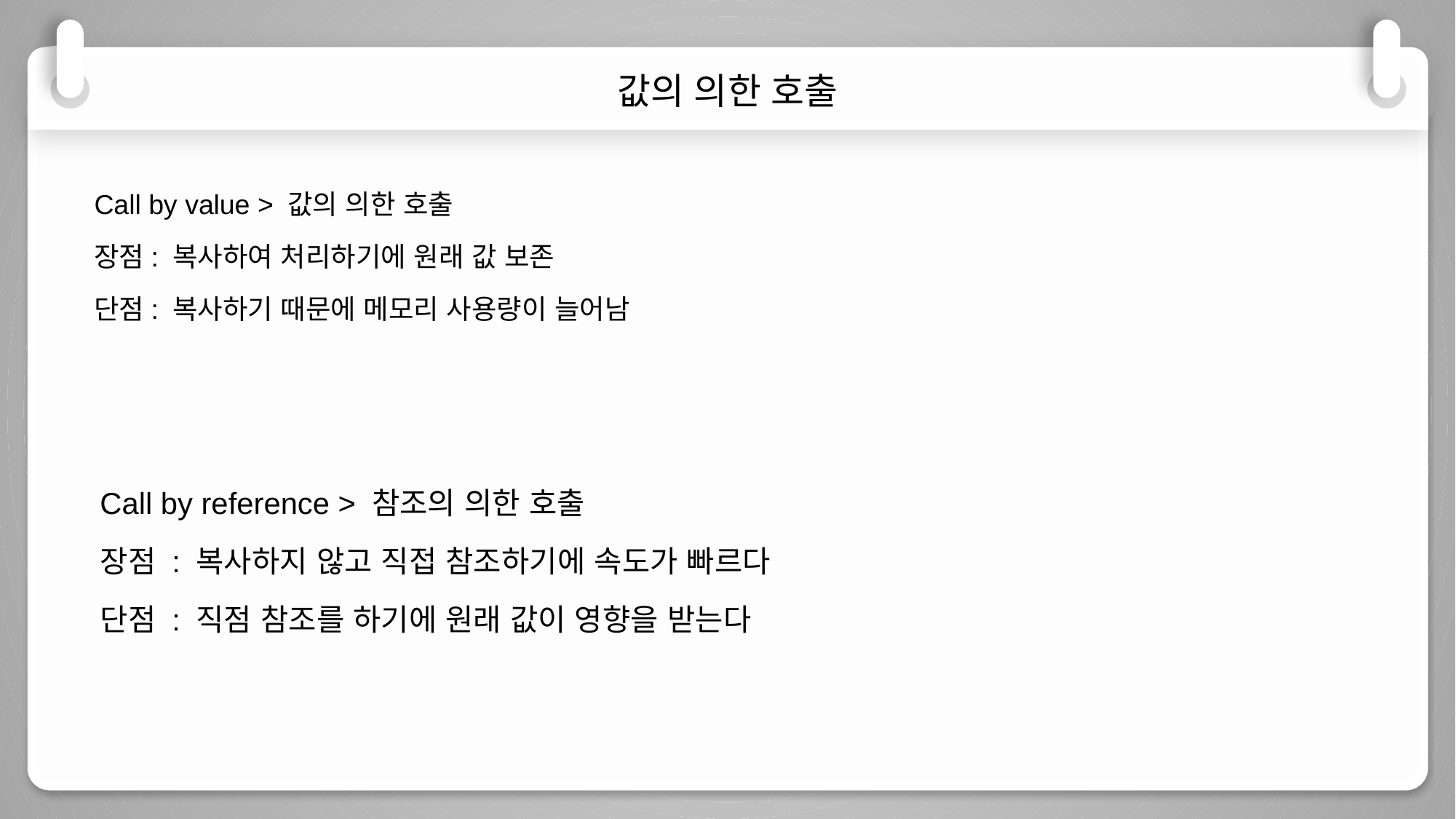

값의 의한 호출

Call by value > 값의 의한 호출
장점: 복사하여 처리하기에 원래 값 보존
단점: 복사하기 때문에 메모리 사용량이 늘어남
Call by reference > 참조의 의한 호출
장점 : 복사하지 않고 직접 참조하기에 속도가 빠르다
단점 : 직점 참조를 하기에 원래 값이 영향을 받는다